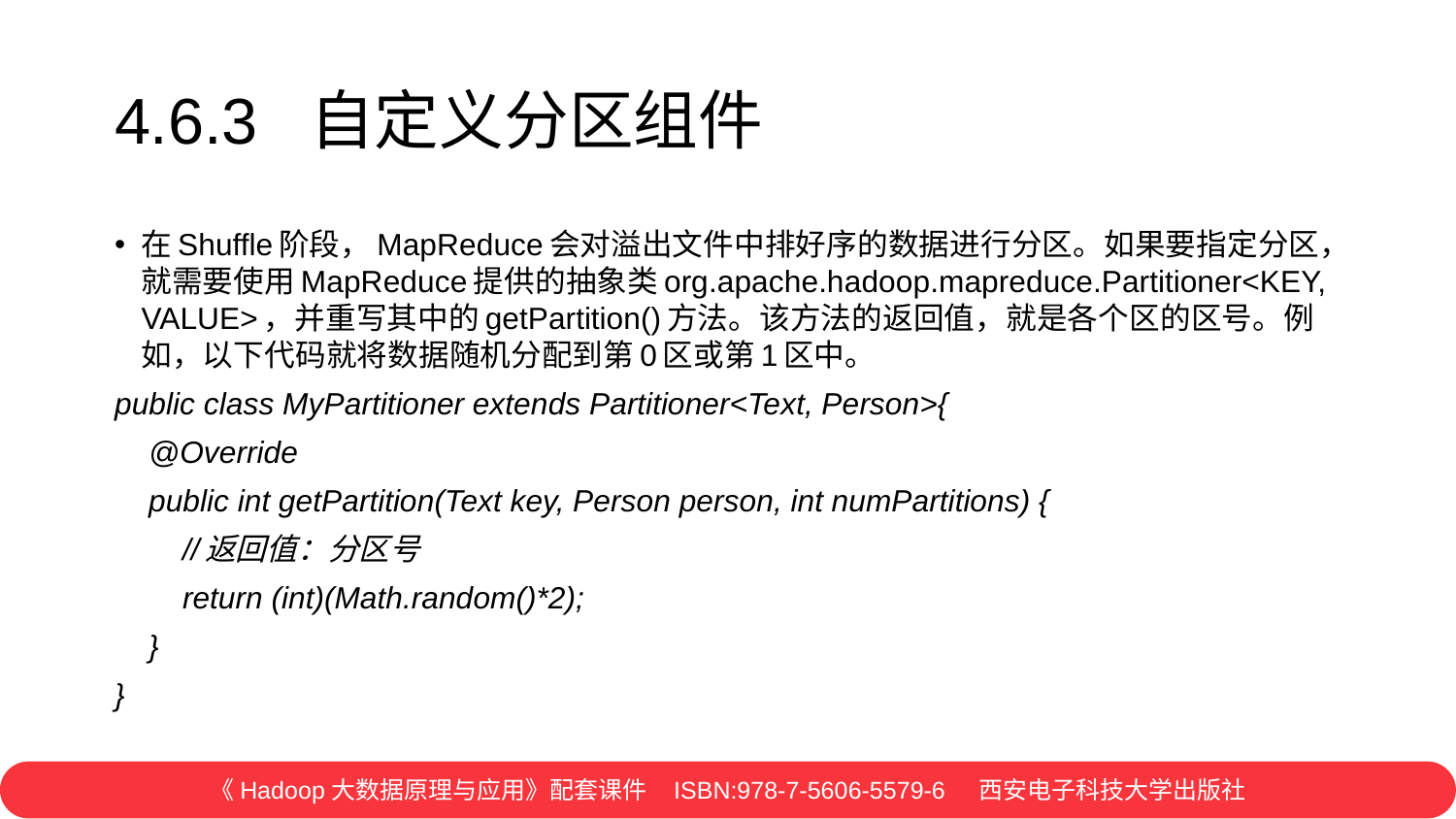

# 4.6.3  自定义分区组件
在Shuffle阶段，MapReduce会对溢出文件中排好序的数据进行分区。如果要指定分区，就需要使用MapReduce提供的抽象类org.apache.hadoop.mapreduce.Partitioner<KEY, VALUE>，并重写其中的getPartition()方法。该方法的返回值，就是各个区的区号。例如，以下代码就将数据随机分配到第0区或第1区中。
public class MyPartitioner extends Partitioner<Text, Person>{
    @Override
    public int getPartition(Text key, Person person, int numPartitions) {
        //返回值：分区号
        return (int)(Math.random()*2);
    }
}